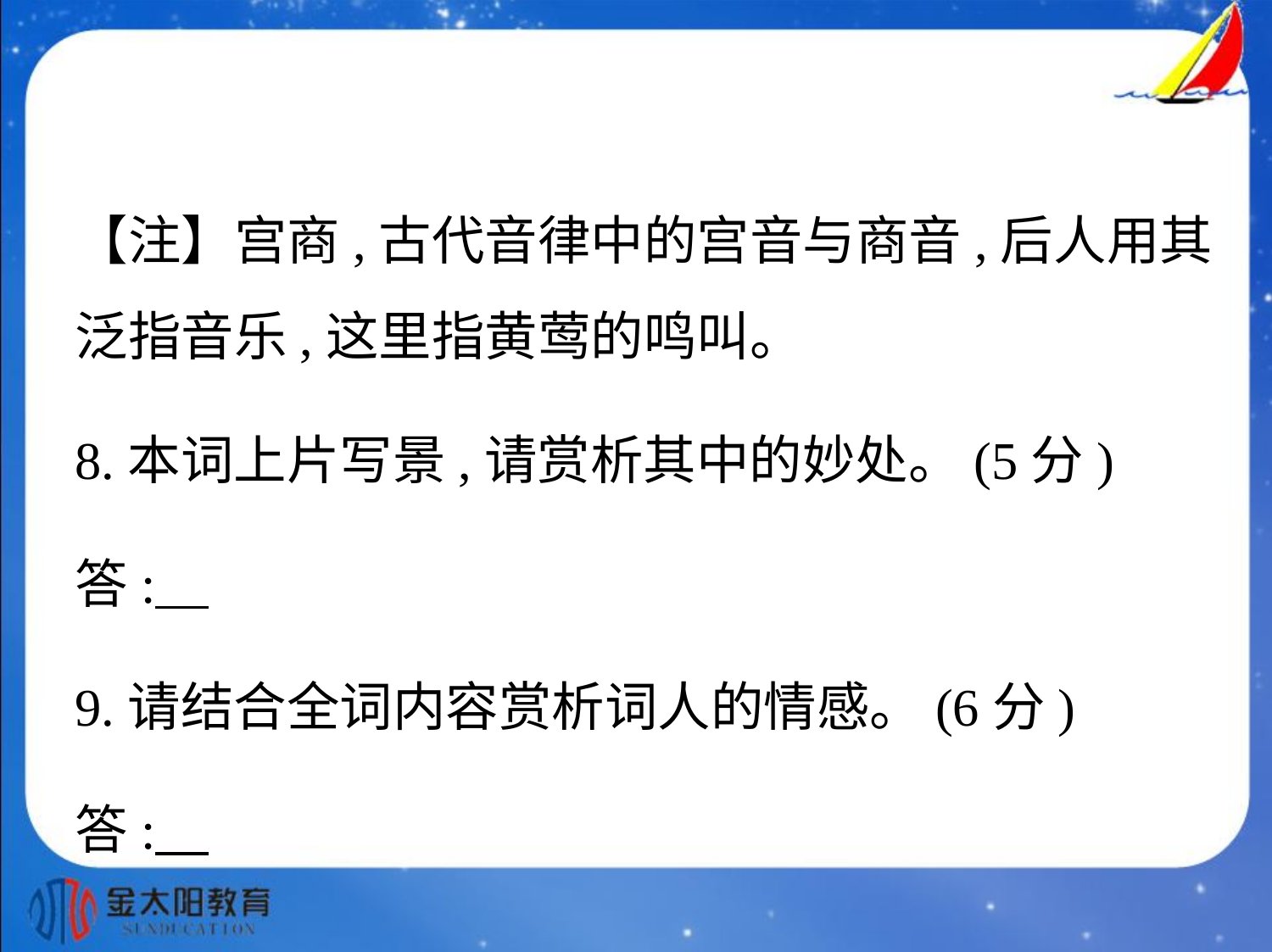

【注】宫商,古代音律中的宫音与商音,后人用其
泛指音乐,这里指黄莺的鸣叫。
8.本词上片写景,请赏析其中的妙处。(5分)
答:
9.请结合全词内容赏析词人的情感。(6分)
答: